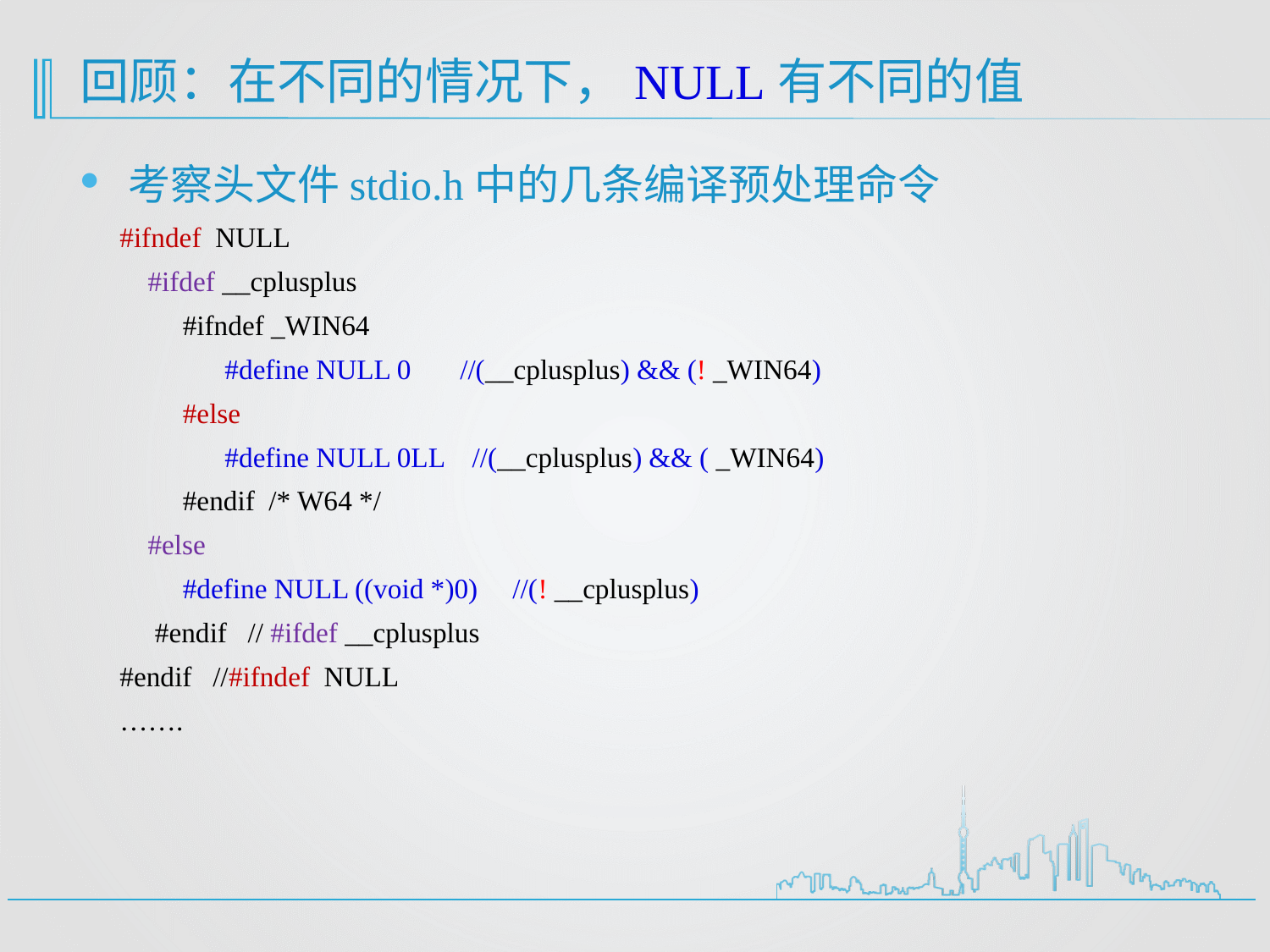

# 回顾：在不同的情况下，NULL有不同的值
考察头文件stdio.h中的几条编译预处理命令
#ifndef  NULL
    #ifdef __cplusplus
         #ifndef _WIN64
               #define NULL 0       //(__cplusplus) && (! _WIN64)
         #else
               #define NULL 0LL    //(__cplusplus) && ( _WIN64)
         #endif  /* W64 */
    #else
         #define NULL ((void *)0)     //(! __cplusplus)
     #endif   // #ifdef __cplusplus
#endif   //#ifndef  NULL
…….